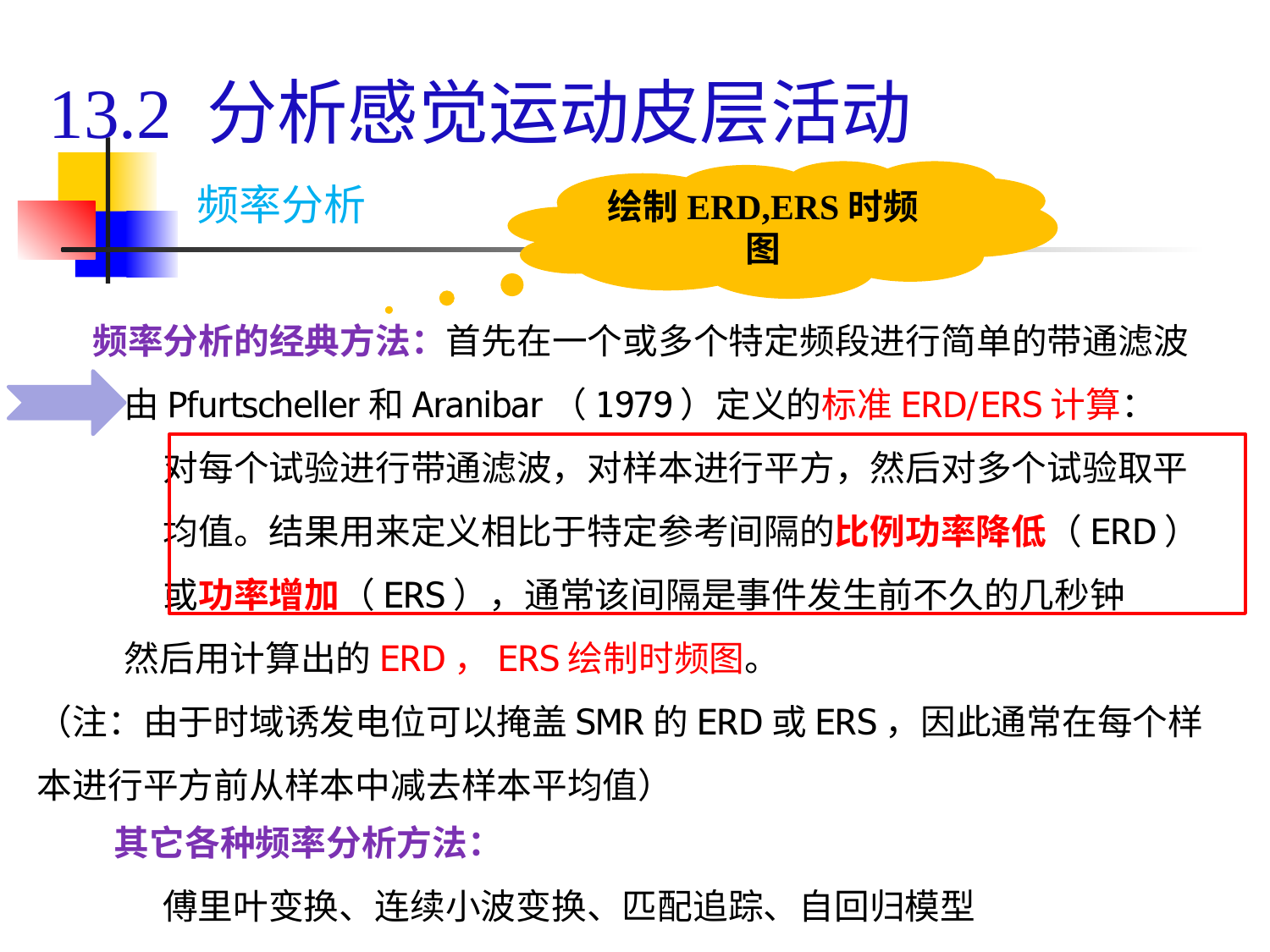

# 13.2 分析感觉运动皮层活动
绘制ERD,ERS时频图
频率分析
      频率分析的经典方法：首先在一个或多个特定频段进行简单的带通滤波
          由Pfurtscheller和Aranibar（1979）定义的标准ERD/ERS计算：
               对每个试验进行带通滤波，对样本进行平方，然后对多个试验取平
               均值。结果用来定义相比于特定参考间隔的比例功率降低（ERD）
               或功率增加（ERS），通常该间隔是事件发生前不久的几秒钟
          然后用计算出的ERD，ERS绘制时频图。
（注：由于时域诱发电位可以掩盖SMR的ERD或ERS，因此通常在每个样本进行平方前从样本中减去样本平均值）

其它各种频率分析方法：
     傅里叶变换、连续小波变换、匹配追踪、自回归模型